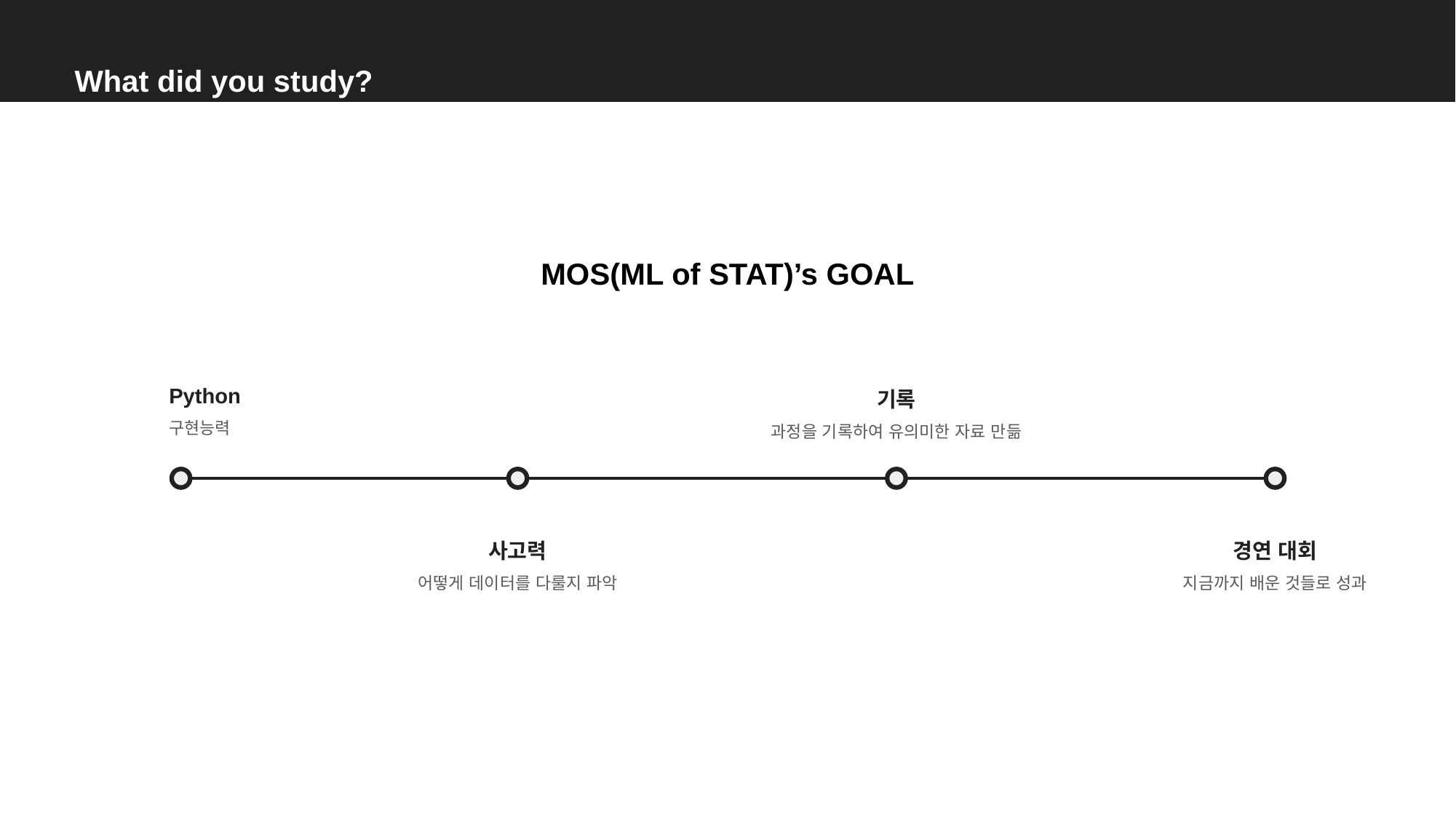

What did you study?
MOS(ML of STAT)’s GOAL
Python
구현능력
기록
과정을 기록하여 유의미한 자료 만듦

경연 대회
지금까지 배운 것들로 성과
사고력
어떻게 데이터를 다룰지 파악